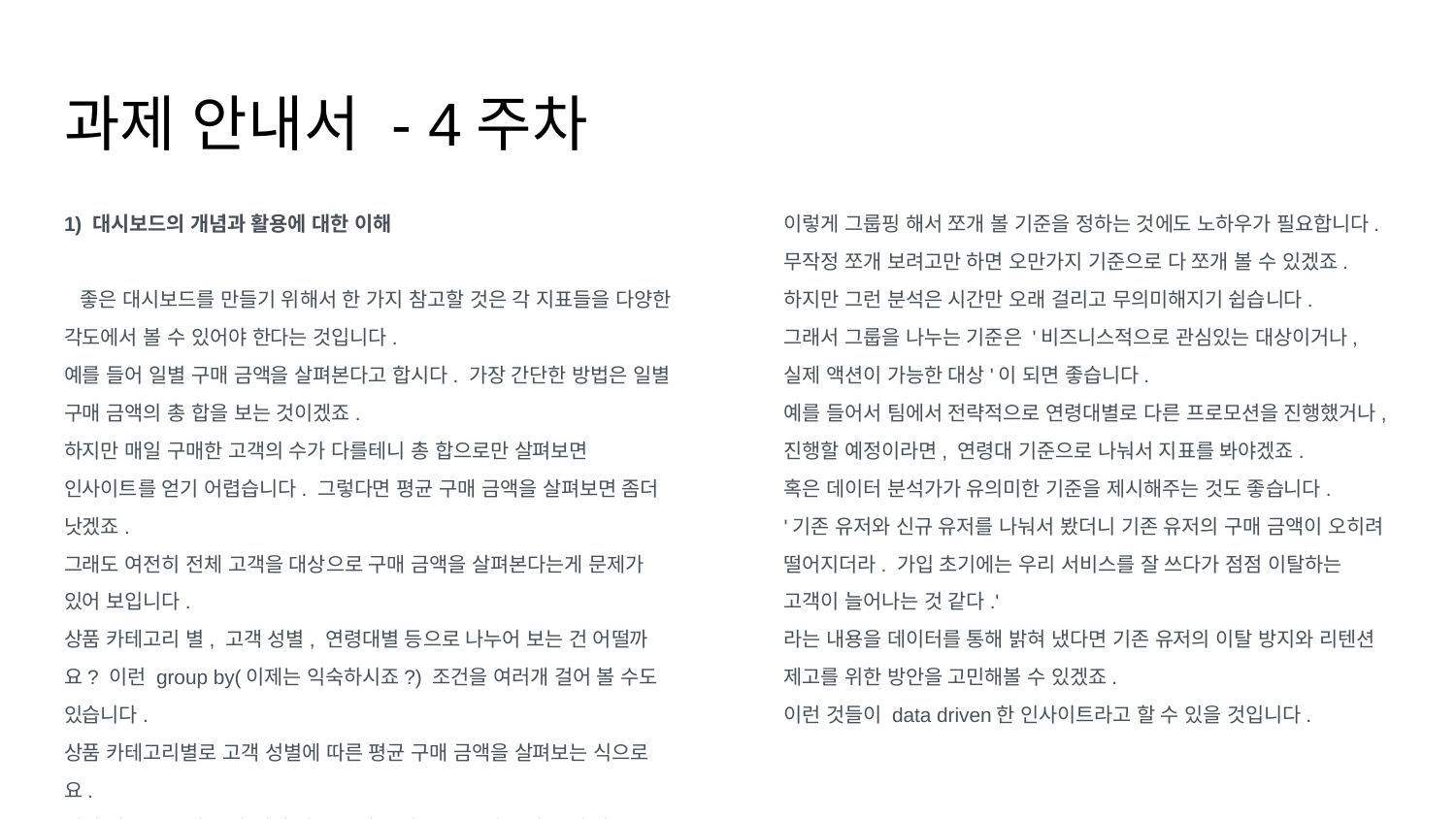

# 과제 안내서 - 4주차
1) 대시보드의 개념과 활용에 대한 이해

  좋은 대시보드를 만들기 위해서 한 가지 참고할 것은 각 지표들을 다양한 각도에서 볼 수 있어야 한다는 것입니다.
예를 들어 일별 구매 금액을 살펴본다고 합시다. 가장 간단한 방법은 일별 구매 금액의 총 합을 보는 것이겠죠.
하지만 매일 구매한 고객의 수가 다를테니 총 합으로만 살펴보면 인사이트를 얻기 어렵습니다. 그렇다면 평균 구매 금액을 살펴보면 좀더 낫겠죠.
그래도 여전히 전체 고객을 대상으로 구매 금액을 살펴본다는게 문제가 있어 보입니다.
상품 카테고리 별, 고객 성별, 연령대별 등으로 나누어 보는 건 어떨까요? 이런 group by(이제는 익숙하시죠?) 조건을 여러개 걸어 볼 수도 있습니다.
상품 카테고리별로 고객 성별에 따른 평균 구매 금액을 살펴보는 식으로요.
이런 식으로 보면 그냥 전체 평균 구매 금액을 보는 것 보다는 더 나은 분석이 될 여지가 많겠죠.

이렇게 그룹핑 해서 쪼개 볼 기준을 정하는 것에도 노하우가 필요합니다.
무작정 쪼개 보려고만 하면 오만가지 기준으로 다 쪼개 볼 수 있겠죠.
하지만 그런 분석은 시간만 오래 걸리고 무의미해지기 쉽습니다.
그래서 그룹을 나누는 기준은 '비즈니스적으로 관심있는 대상이거나, 실제 액션이 가능한 대상'이 되면 좋습니다.
예를 들어서 팀에서 전략적으로 연령대별로 다른 프로모션을 진행했거나, 진행할 예정이라면, 연령대 기준으로 나눠서 지표를 봐야겠죠.
혹은 데이터 분석가가 유의미한 기준을 제시해주는 것도 좋습니다.
'기존 유저와 신규 유저를 나눠서 봤더니 기존 유저의 구매 금액이 오히려 떨어지더라. 가입 초기에는 우리 서비스를 잘 쓰다가 점점 이탈하는 고객이 늘어나는 것 같다.'
라는 내용을 데이터를 통해 밝혀 냈다면 기존 유저의 이탈 방지와 리텐션 제고를 위한 방안을 고민해볼 수 있겠죠.
이런 것들이 data driven한 인사이트라고 할 수 있을 것입니다.